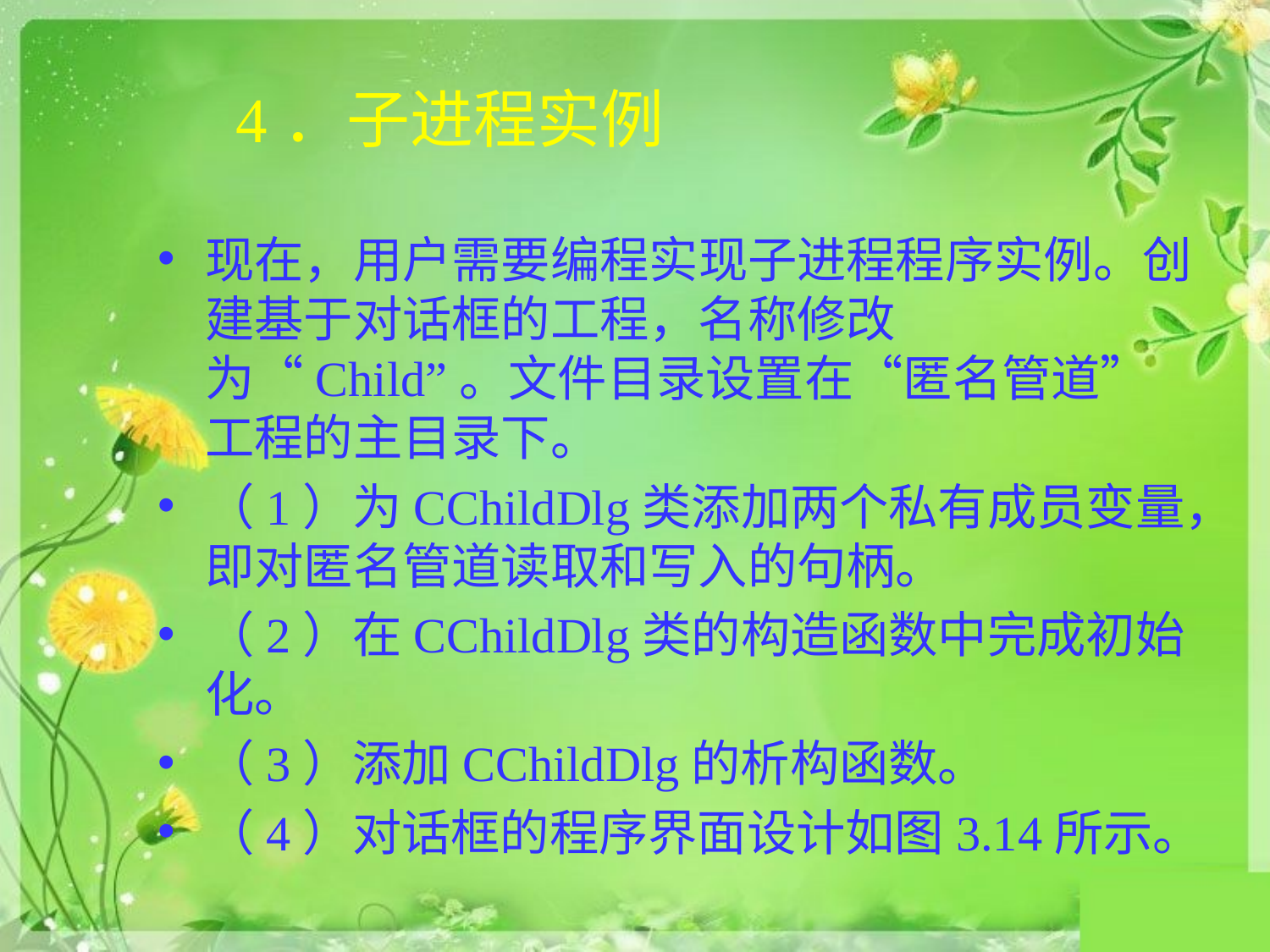

# 4．子进程实例
现在，用户需要编程实现子进程程序实例。创建基于对话框的工程，名称修改为“Child”。文件目录设置在“匿名管道”工程的主目录下。
（1）为CChildDlg类添加两个私有成员变量，即对匿名管道读取和写入的句柄。
（2）在CChildDlg类的构造函数中完成初始化。
（3）添加CChildDlg的析构函数。
（4）对话框的程序界面设计如图3.14所示。